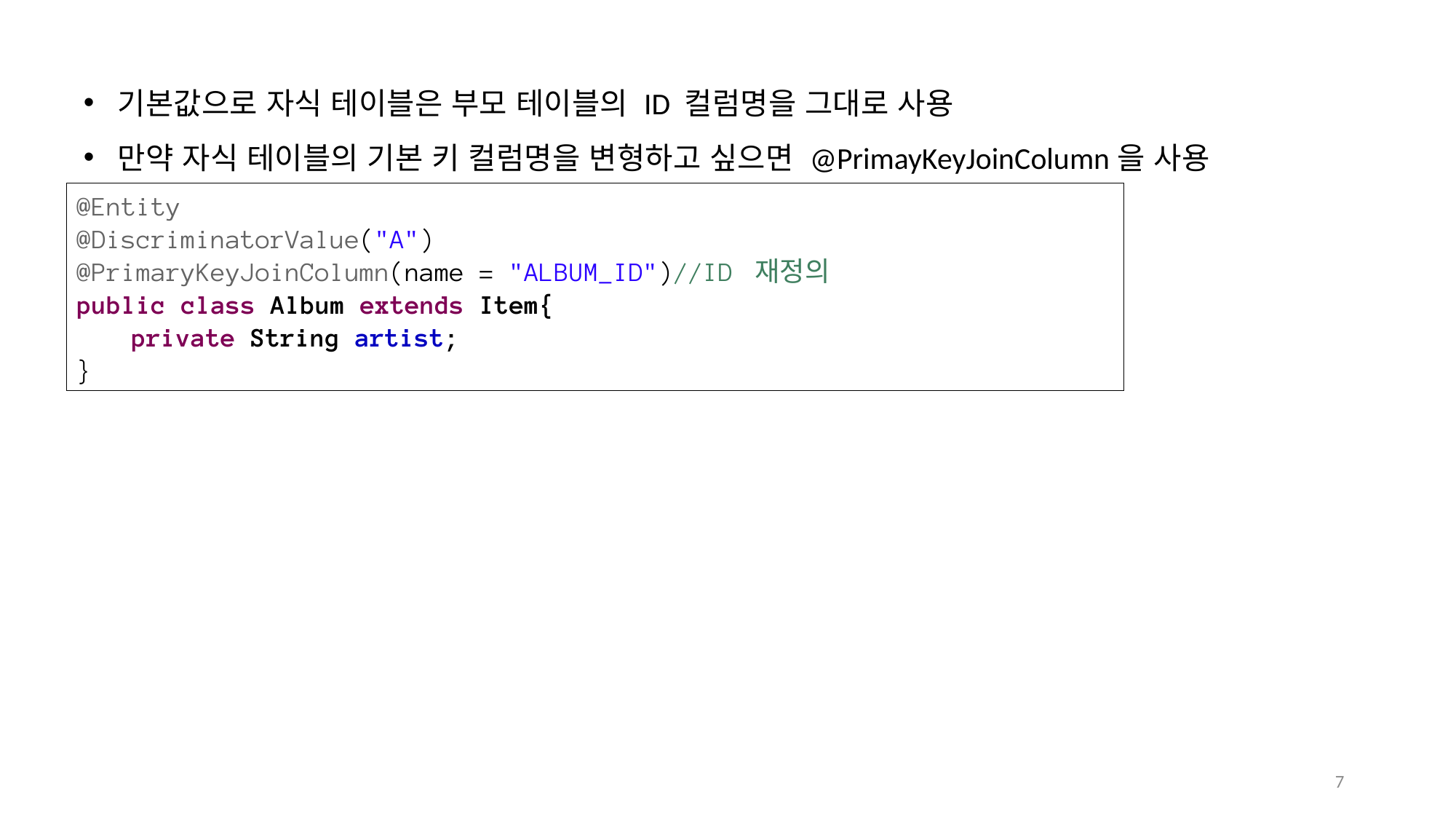

기본값으로 자식 테이블은 부모 테이블의 ID 컬럼명을 그대로 사용
만약 자식 테이블의 기본 키 컬럼명을 변형하고 싶으면 @PrimayKeyJoinColumn을 사용
@Entity
@DiscriminatorValue("A")
@PrimaryKeyJoinColumn(name = "ALBUM_ID")//ID 재정의
public class Album extends Item{
private String artist;
}
7